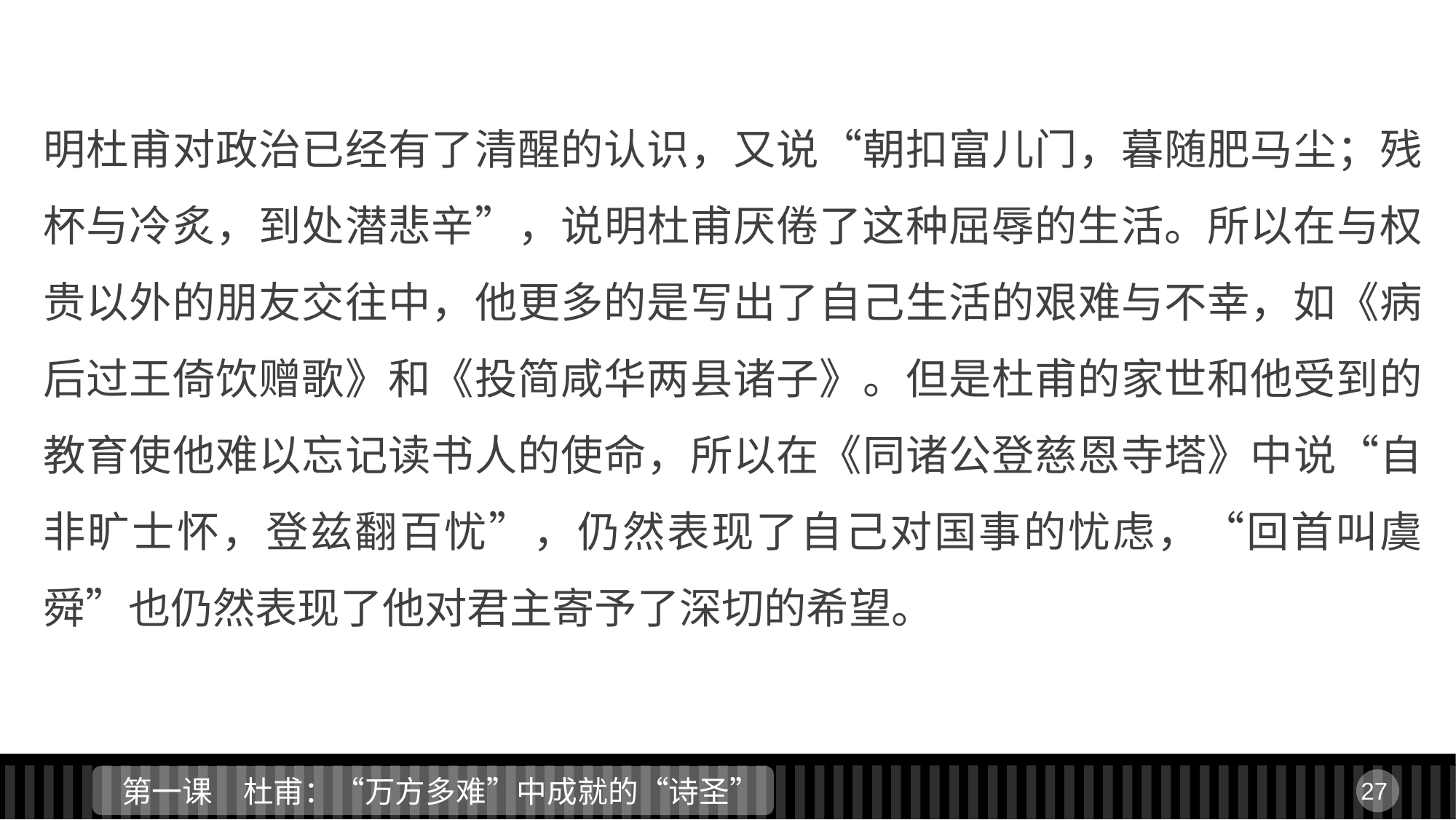

明杜甫对政治已经有了清醒的认识，又说“朝扣富儿门，暮随肥马尘；残杯与冷炙，到处潜悲辛”，说明杜甫厌倦了这种屈辱的生活。所以在与权贵以外的朋友交往中，他更多的是写出了自己生活的艰难与不幸，如《病后过王倚饮赠歌》和《投简咸华两县诸子》。但是杜甫的家世和他受到的教育使他难以忘记读书人的使命，所以在《同诸公登慈恩寺塔》中说“自非旷士怀，登兹翻百忧”，仍然表现了自己对国事的忧虑，“回首叫虞舜”也仍然表现了他对君主寄予了深切的希望。